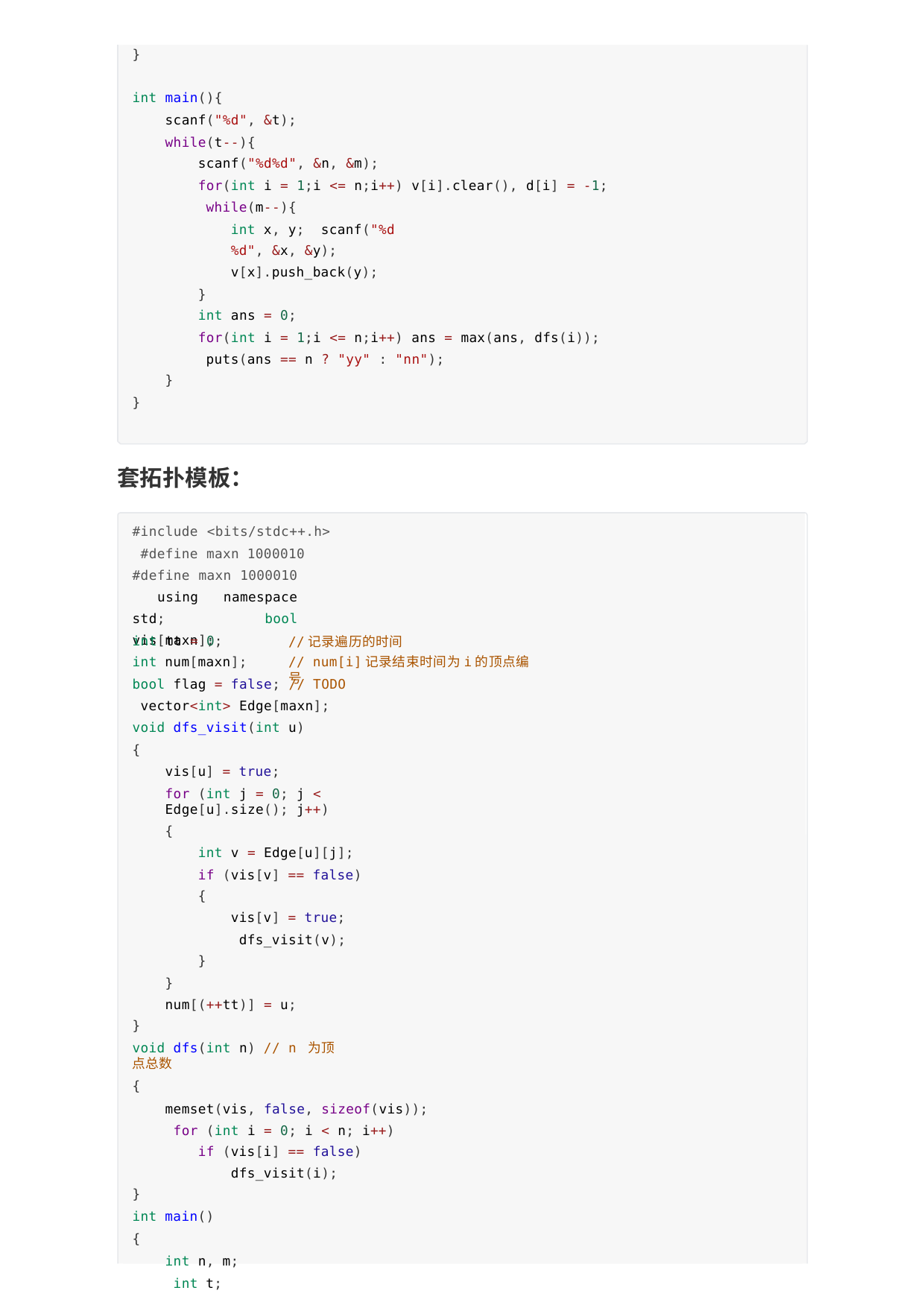

}

int main(){
scanf("%d", &t);
while(t--){
scanf("%d%d", &n, &m);
for(int i = 1;i <= n;i++) v[i].clear(), d[i] = -1;  while(m--){
int x, y;  scanf("%d%d", &x, &y);
v[x].push_back(y);
}
int ans = 0;
for(int i = 1;i <= n;i++) ans = max(ans, dfs(i));  puts(ans == n ? "yy" : "nn");
}
}

套拓扑模板：

#include <bits/stdc++.h>  #define maxn 1000010
#define maxn 1000010  using namespace std;  bool vis[maxn];

int tt = 0;  int num[maxn];
//记录遍历的时间
// num[i]记录结束时间为i的顶点编号
bool flag = false; // TODO  vector<int> Edge[maxn];  void dfs_visit(int u)
{
vis[u] = true;
for (int j = 0; j < Edge[u].size(); j++)
{
int v = Edge[u][j];  if (vis[v] == false)
{
vis[v] = true;  dfs_visit(v);
}
}
num[(++tt)] = u;
}
void dfs(int n) // n 为顶点总数
{
memset(vis, false, sizeof(vis));  for (int i = 0; i < n; i++)
if (vis[i] == false)
dfs_visit(i);
}
int main()
{
int n, m;  int t;